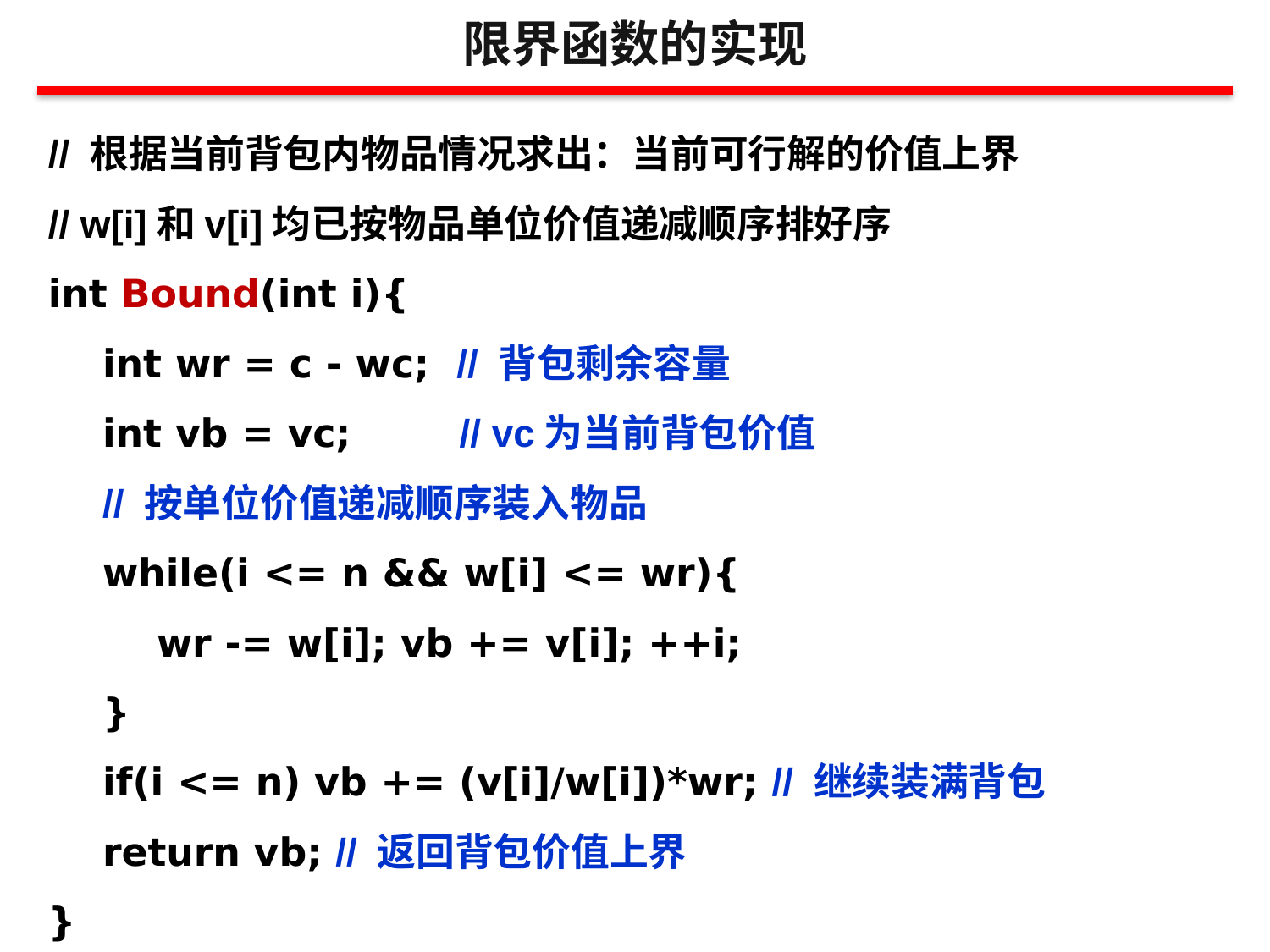

限界函数的实现
// 根据当前背包内物品情况求出：当前可行解的价值上界
// w[i]和v[i]均已按物品单位价值递减顺序排好序
int Bound(int i){
    int wr = c - wc;  // 背包剩余容量
    int vb = vc;        // vc为当前背包价值
    // 按单位价值递减顺序装入物品
    while(i <= n && w[i] <= wr){
        wr -= w[i]; vb += v[i]; ++i;
    }
    if(i <= n) vb += (v[i]/w[i])*wr; // 继续装满背包
    return vb; // 返回背包价值上界
}